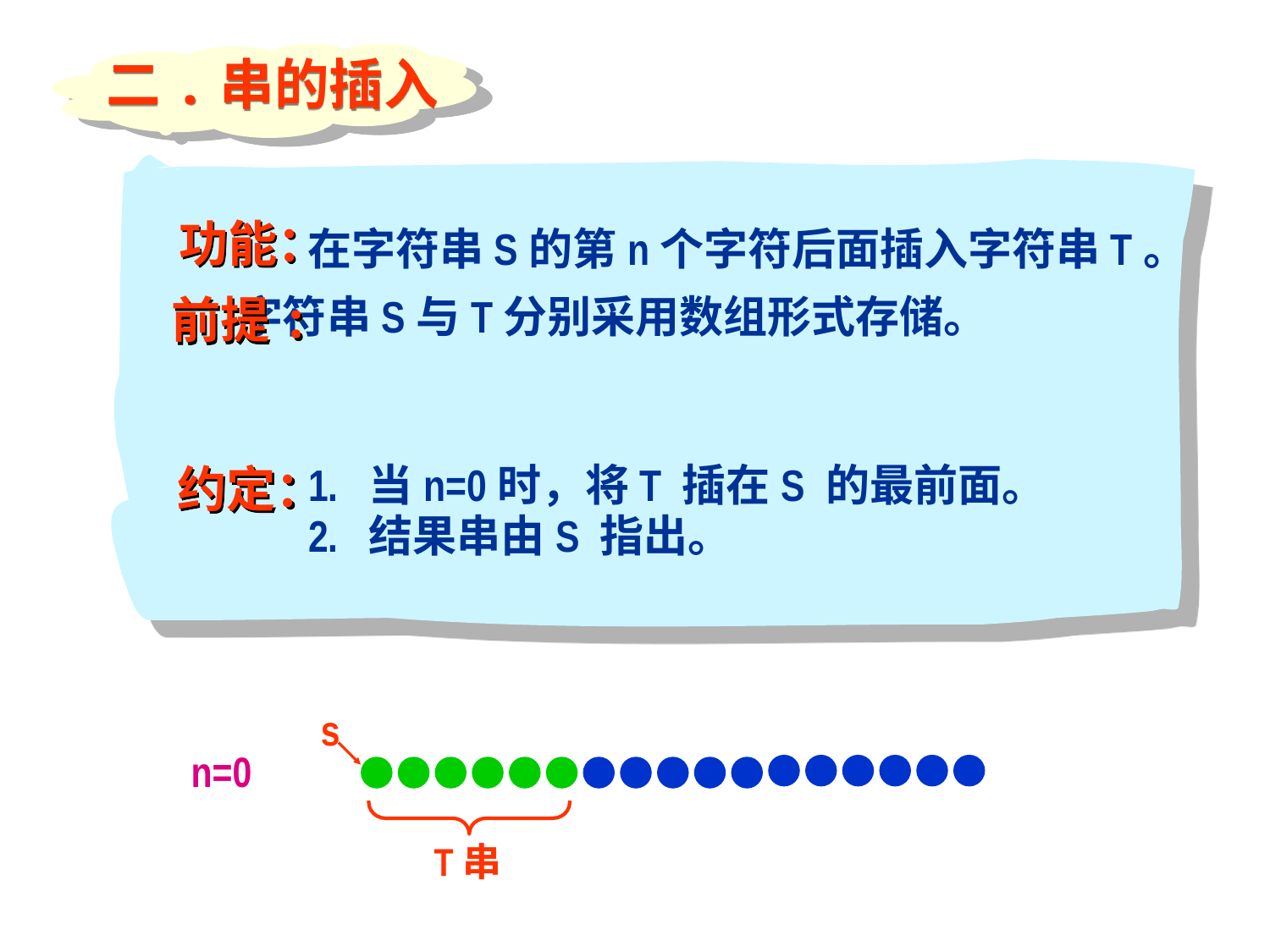

二.串的插入

功能：
在字符串S的第n个字符后面插入字符串T。
前提:
      字符串S与T分别采用数组形式存储。
约定：
  1.  当n=0时，将T 插在S 的最前面。
  2.  结果串由S 指出。

s

n=0
T串
s

s

T